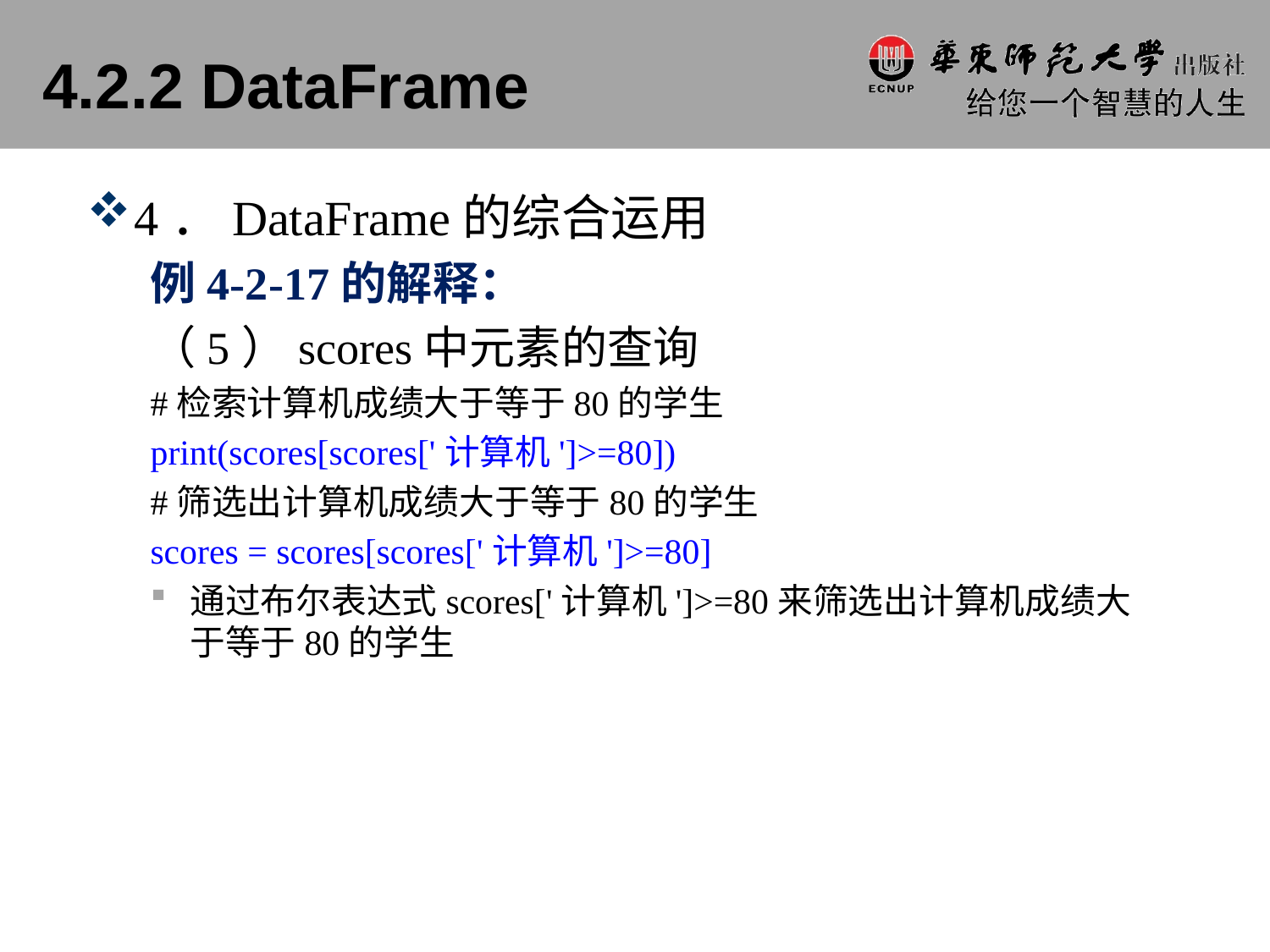

# 4.2.2 DataFrame
4．DataFrame的综合运用
例4-2-17的解释：
（5）scores中元素的查询
#检索计算机成绩大于等于80的学生
print(scores[scores['计算机']>=80])
#筛选出计算机成绩大于等于80的学生
scores = scores[scores['计算机']>=80]
通过布尔表达式scores['计算机']>=80来筛选出计算机成绩大于等于80的学生